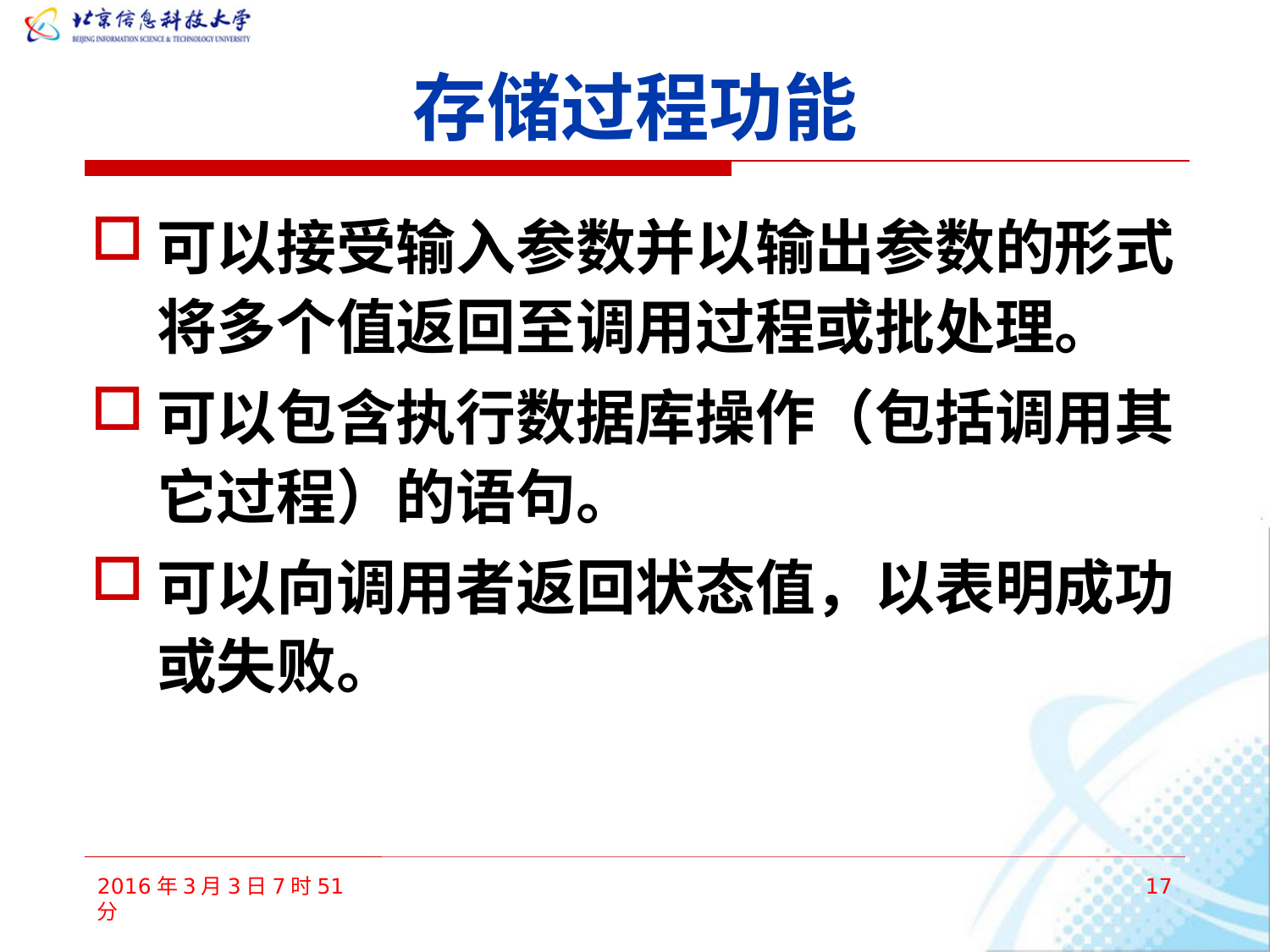

# 存储过程功能
可以接受输入参数并以输出参数的形式将多个值返回至调用过程或批处理。
可以包含执行数据库操作（包括调用其它过程）的语句。
可以向调用者返回状态值，以表明成功或失败。
2016年3月3日7时51分
17